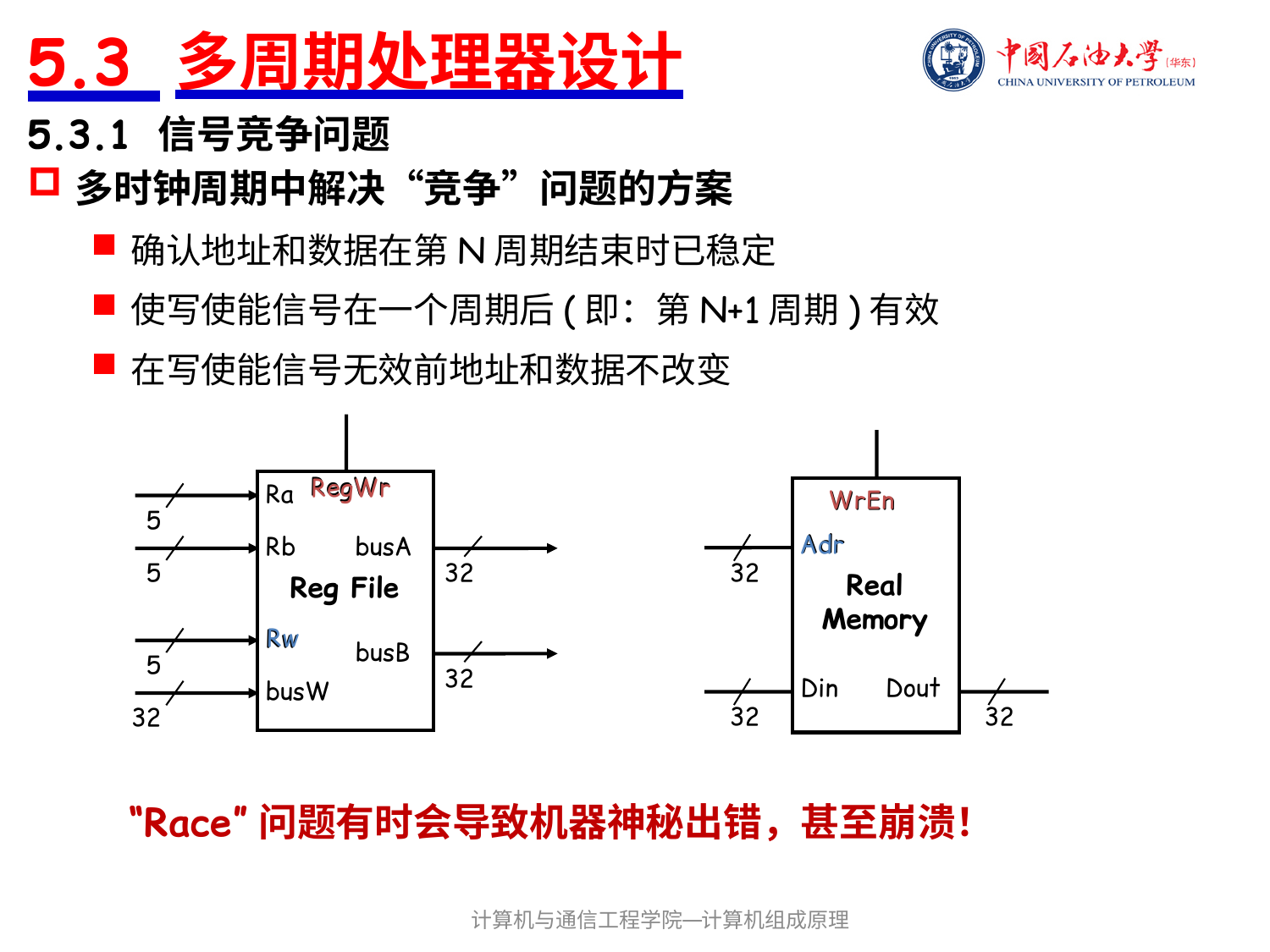

# 5.3 多周期处理器设计
5.3.1 信号竞争问题
多时钟周期中解决“竞争”问题的方案
确认地址和数据在第N周期结束时已稳定
使写使能信号在一个周期后(即：第N+1周期)有效
在写使能信号无效前地址和数据不改变

RegWr
RegWr
WrEn

Ra

WrEn

5
Adr
Adr
Rw
Rb
busA

32
5
32
Real
Memory
Reg File
Rw

busB

5

32
Din
Dout
busW

32
32
32
“Race”问题有时会导致机器神秘出错，甚至崩溃！
计算机与通信工程学院—计算机组成原理
89